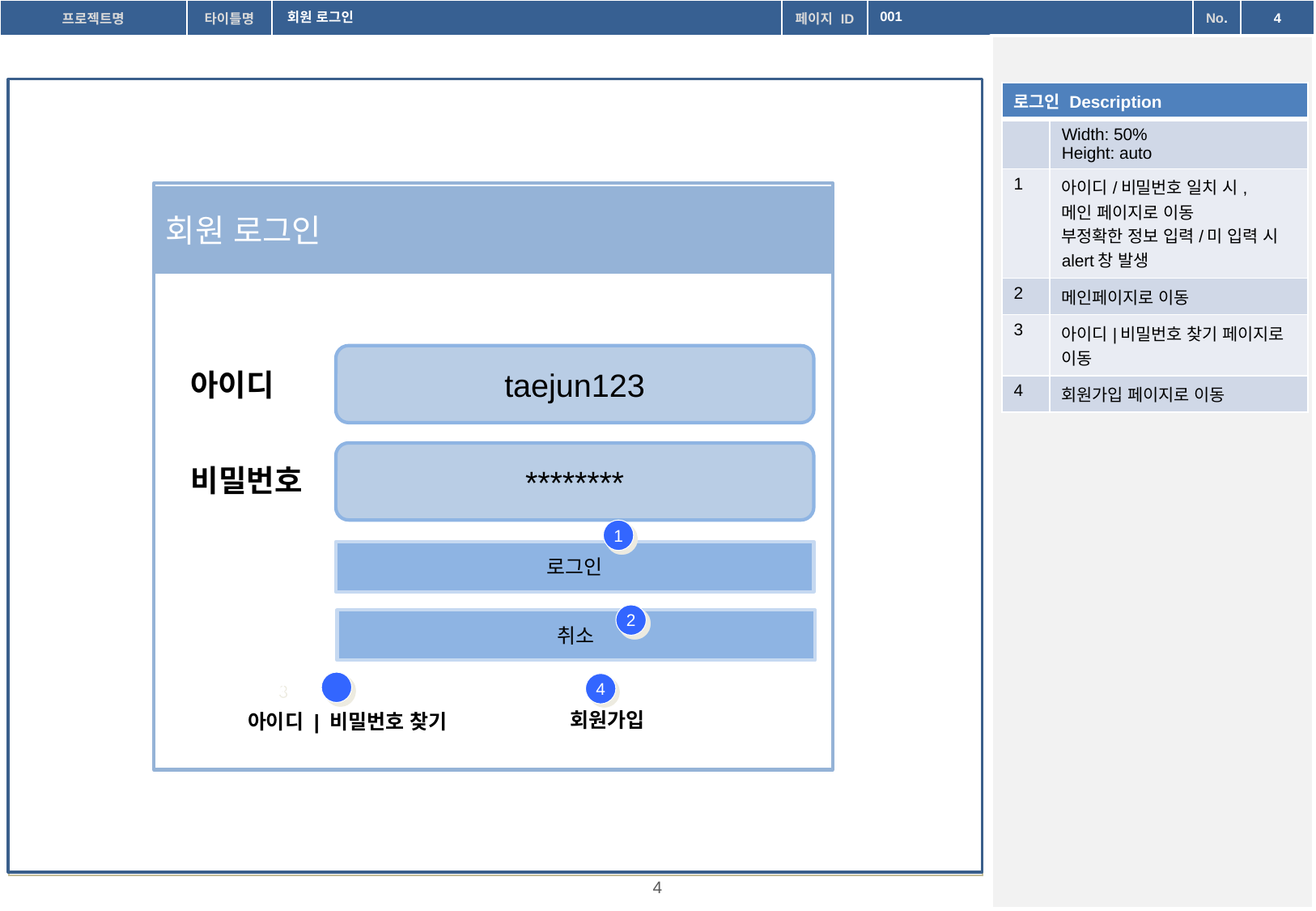

회원 로그인
001

| 로그인 Description |  |
| --- | --- |
|  | Width: 50% Height: auto |
| 1 | 아이디/비밀번호 일치 시, 메인 페이지로 이동 부정확한 정보 입력/미 입력 시alert창 발생 |
| 2 | 메인페이지로 이동 |
| 3 | 아이디|비밀번호 찾기 페이지로 이동 |
| 4 | 회원가입 페이지로 이동 |

회원 로그인
taejun123
아이디
********
비밀번호
1
로그인
2
취소
3
4
회원가입
아이디 | 비밀번호 찾기
<< <  1 2 3 4 5 6 7 8 9 10  > >>